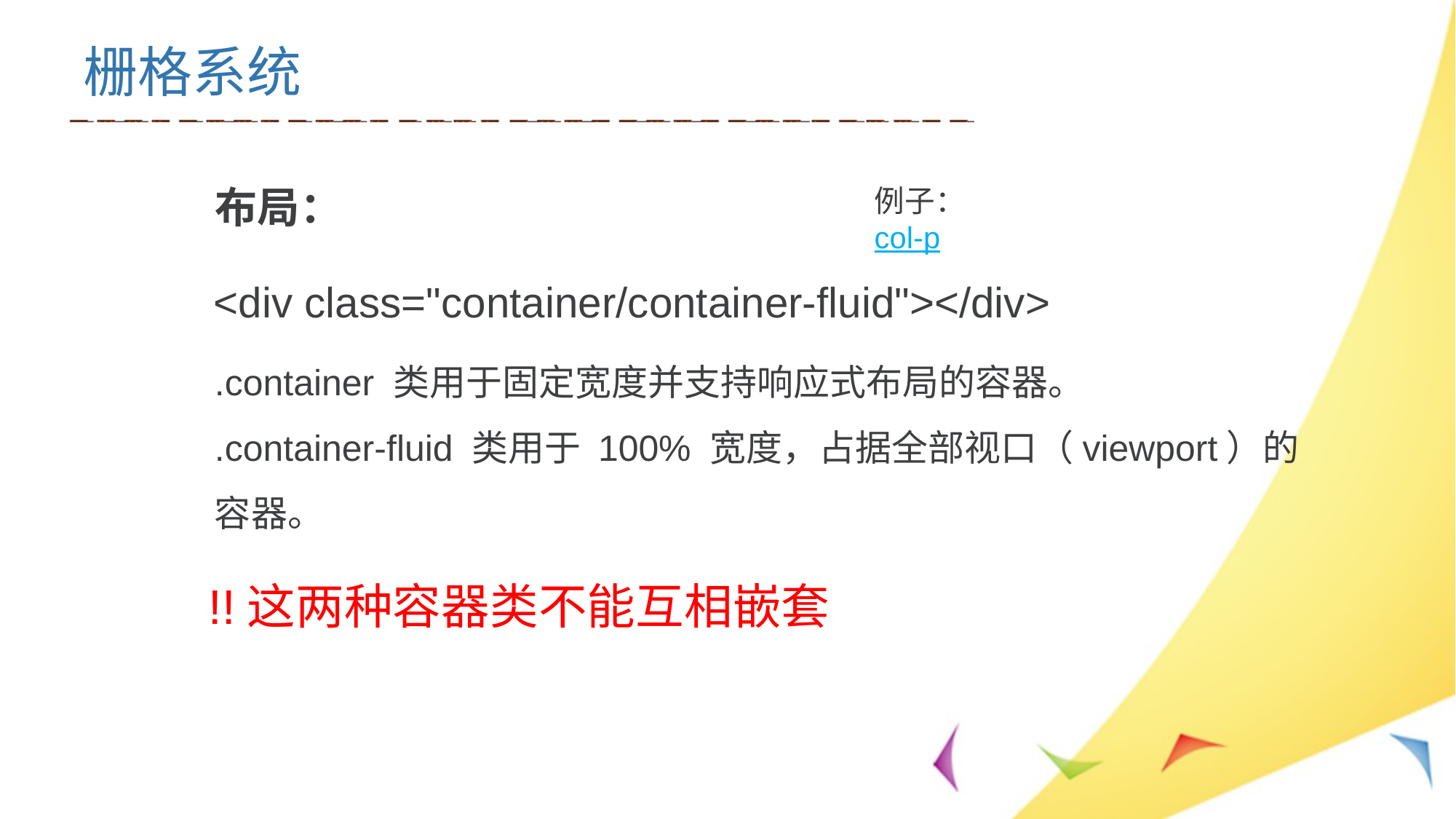

# 栅格系统
布局：
例子：col-p
<div class="container/container-fluid"></div>
.container 类用于固定宽度并支持响应式布局的容器。
.container-fluid 类用于 100% 宽度，占据全部视口（viewport）的容器。
!!这两种容器类不能互相嵌套